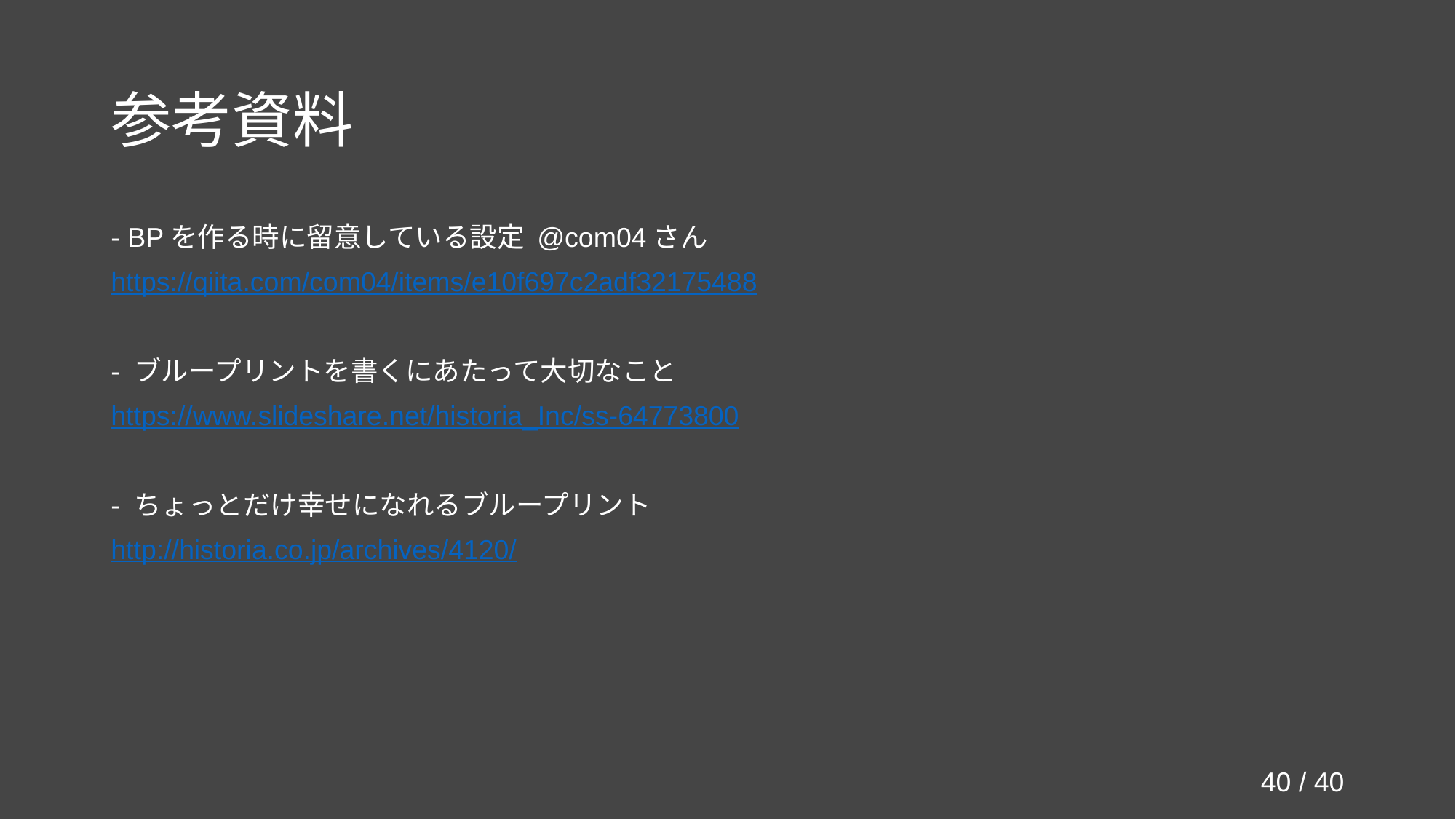

# 参考資料
- BPを作る時に留意している設定 @com04さん
https://qiita.com/com04/items/e10f697c2adf32175488

- ブループリントを書くにあたって大切なこと
https://www.slideshare.net/historia_Inc/ss-64773800

- ちょっとだけ幸せになれるブループリント
http://historia.co.jp/archives/4120/
40 / 40